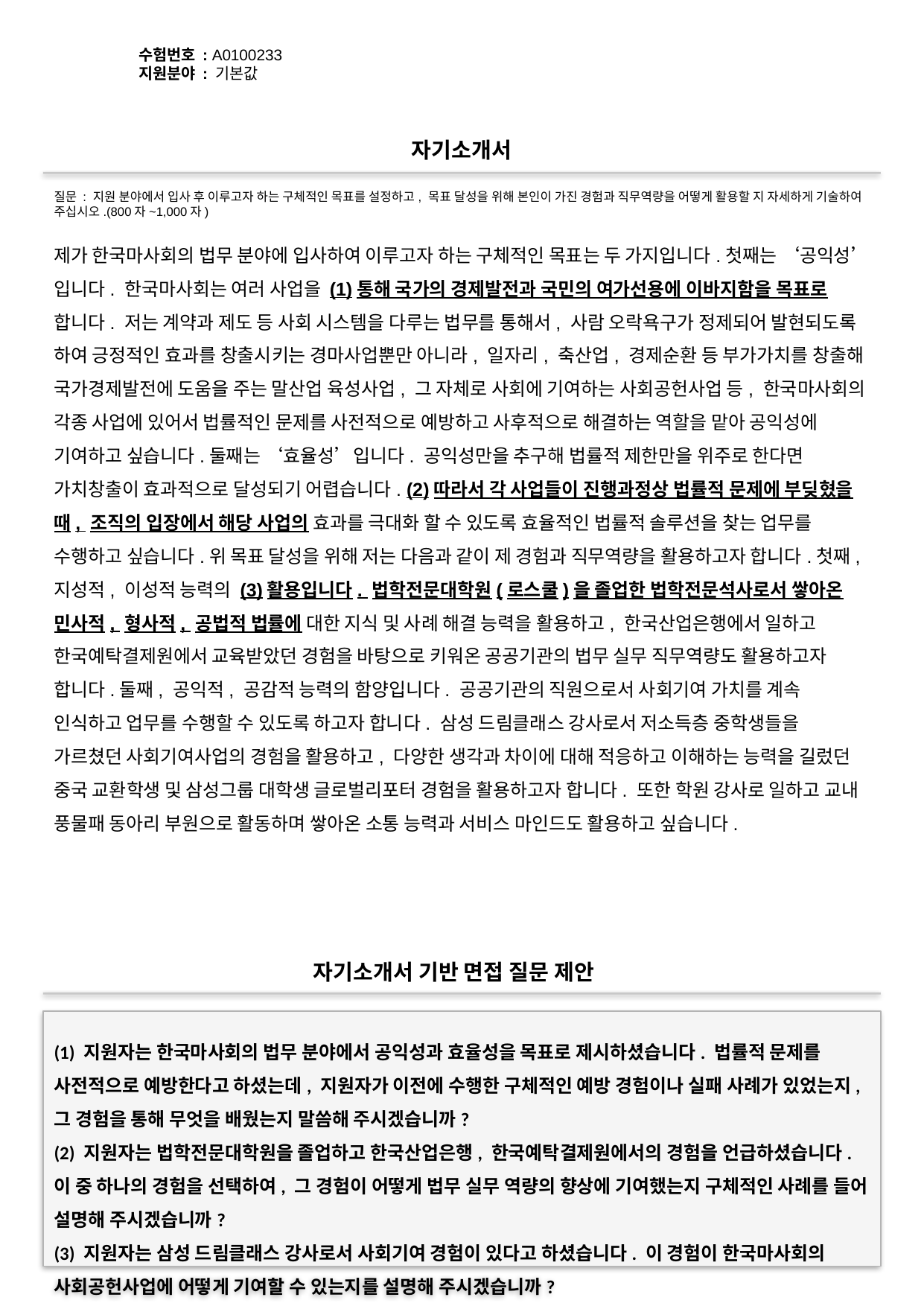

수험번호 : A0100233
지원분야 : 기본값
#

자기소개서

질문 : 지원 분야에서 입사 후 이루고자 하는 구체적인 목표를 설정하고, 목표 달성을 위해 본인이 가진 경험과 직무역량을 어떻게 활용할 지 자세하게 기술하여 주십시오.(800자~1,000자)

제가 한국마사회의 법무 분야에 입사하여 이루고자 하는 구체적인 목표는 두 가지입니다.첫째는 ‘공익성’입니다. 한국마사회는 여러 사업을 (1)통해 국가의 경제발전과 국민의 여가선용에 이바지함을 목표로 합니다. 저는 계약과 제도 등 사회 시스템을 다루는 법무를 통해서, 사람 오락욕구가 정제되어 발현되도록 하여 긍정적인 효과를 창출시키는 경마사업뿐만 아니라, 일자리, 축산업, 경제순환 등 부가가치를 창출해 국가경제발전에 도움을 주는 말산업 육성사업, 그 자체로 사회에 기여하는 사회공헌사업 등, 한국마사회의 각종 사업에 있어서 법률적인 문제를 사전적으로 예방하고 사후적으로 해결하는 역할을 맡아 공익성에 기여하고 싶습니다.둘째는 ‘효율성’입니다. 공익성만을 추구해 법률적 제한만을 위주로 한다면 가치창출이 효과적으로 달성되기 어렵습니다. (2)따라서 각 사업들이 진행과정상 법률적 문제에 부딪혔을 때, 조직의 입장에서 해당 사업의 효과를 극대화 할 수 있도록 효율적인 법률적 솔루션을 찾는 업무를 수행하고 싶습니다.위 목표 달성을 위해 저는 다음과 같이 제 경험과 직무역량을 활용하고자 합니다.첫째, 지성적, 이성적 능력의 (3)활용입니다. 법학전문대학원(로스쿨)을 졸업한 법학전문석사로서 쌓아온 민사적, 형사적, 공법적 법률에 대한 지식 및 사례 해결 능력을 활용하고, 한국산업은행에서 일하고 한국예탁결제원에서 교육받았던 경험을 바탕으로 키워온 공공기관의 법무 실무 직무역량도 활용하고자 합니다.둘째, 공익적, 공감적 능력의 함양입니다. 공공기관의 직원으로서 사회기여 가치를 계속 인식하고 업무를 수행할 수 있도록 하고자 합니다. 삼성 드림클래스 강사로서 저소득층 중학생들을 가르쳤던 사회기여사업의 경험을 활용하고, 다양한 생각과 차이에 대해 적응하고 이해하는 능력을 길렀던 중국 교환학생 및 삼성그룹 대학생 글로벌리포터 경험을 활용하고자 합니다. 또한 학원 강사로 일하고 교내 풍물패 동아리 부원으로 활동하며 쌓아온 소통 능력과 서비스 마인드도 활용하고 싶습니다.

자기소개서 기반 면접 질문 제안

(1) 지원자는 한국마사회의 법무 분야에서 공익성과 효율성을 목표로 제시하셨습니다. 법률적 문제를 사전적으로 예방한다고 하셨는데, 지원자가 이전에 수행한 구체적인 예방 경험이나 실패 사례가 있었는지, 그 경험을 통해 무엇을 배웠는지 말씀해 주시겠습니까?
(2) 지원자는 법학전문대학원을 졸업하고 한국산업은행, 한국예탁결제원에서의 경험을 언급하셨습니다. 이 중 하나의 경험을 선택하여, 그 경험이 어떻게 법무 실무 역량의 향상에 기여했는지 구체적인 사례를 들어 설명해 주시겠습니까?
(3) 지원자는 삼성 드림클래스 강사로서 사회기여 경험이 있다고 하셨습니다. 이 경험이 한국마사회의 사회공헌사업에 어떻게 기여할 수 있는지를 설명해 주시겠습니까?